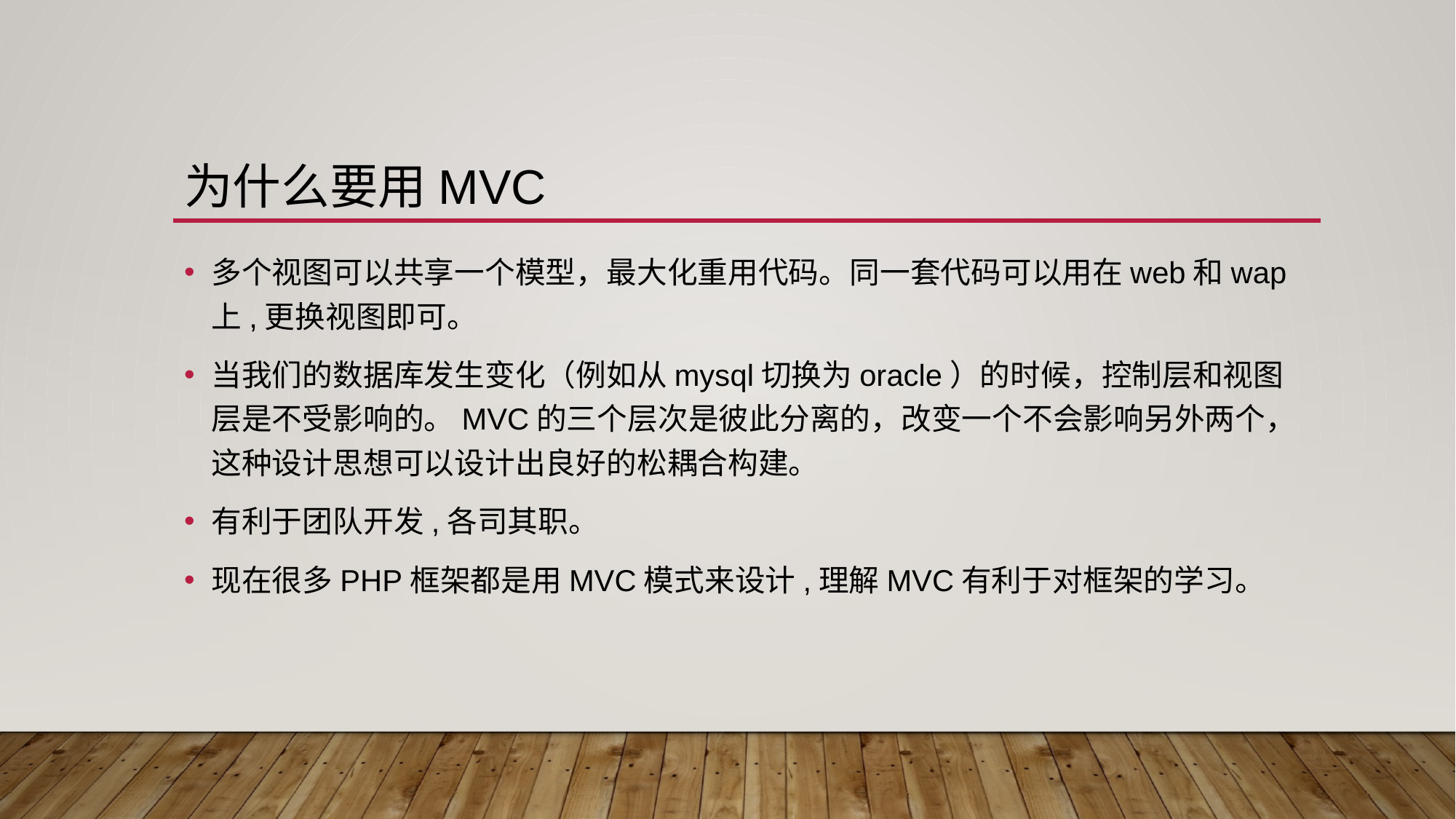

# 为什么要用mvc
多个视图可以共享一个模型，最大化重用代码。同一套代码可以用在web和wap上,更换视图即可。
当我们的数据库发生变化（例如从mysql切换为oracle）的时候，控制层和视图层是不受影响的。MVC的三个层次是彼此分离的，改变一个不会影响另外两个，这种设计思想可以设计出良好的松耦合构建。
有利于团队开发,各司其职。
现在很多PHP框架都是用MVC模式来设计,理解MVC有利于对框架的学习。